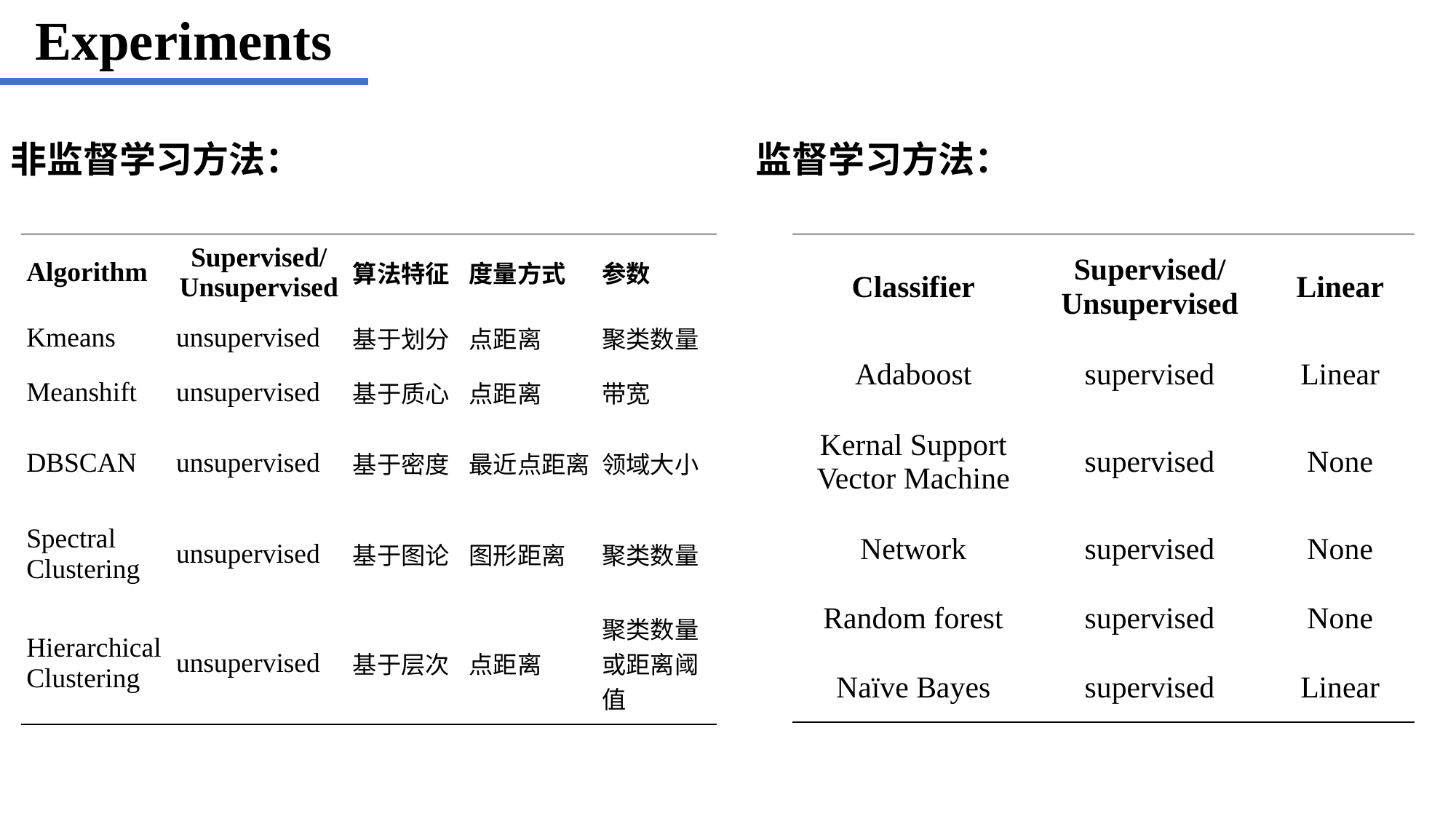

Experiments
非监督学习方法：
监督学习方法：
| Algorithm | Supervised/ Unsupervised | 算法特征 | 度量方式 | 参数 |
| --- | --- | --- | --- | --- |
| Kmeans | unsupervised | 基于划分 | 点距离 | 聚类数量 |
| Meanshift | unsupervised | 基于质心 | 点距离 | 带宽 |
| DBSCAN | unsupervised | 基于密度 | 最近点距离 | 领域大小 |
| Spectral Clustering | unsupervised | 基于图论 | 图形距离 | 聚类数量 |
| Hierarchical Clustering | unsupervised | 基于层次 | 点距离 | 聚类数量或距离阈值 |
| Classifier | Supervised/ Unsupervised | Linear |
| --- | --- | --- |
| Adaboost | supervised | Linear |
| Kernal Support Vector Machine | supervised | None |
| Network | supervised | None |
| Random forest | supervised | None |
| Naïve Bayes | supervised | Linear |